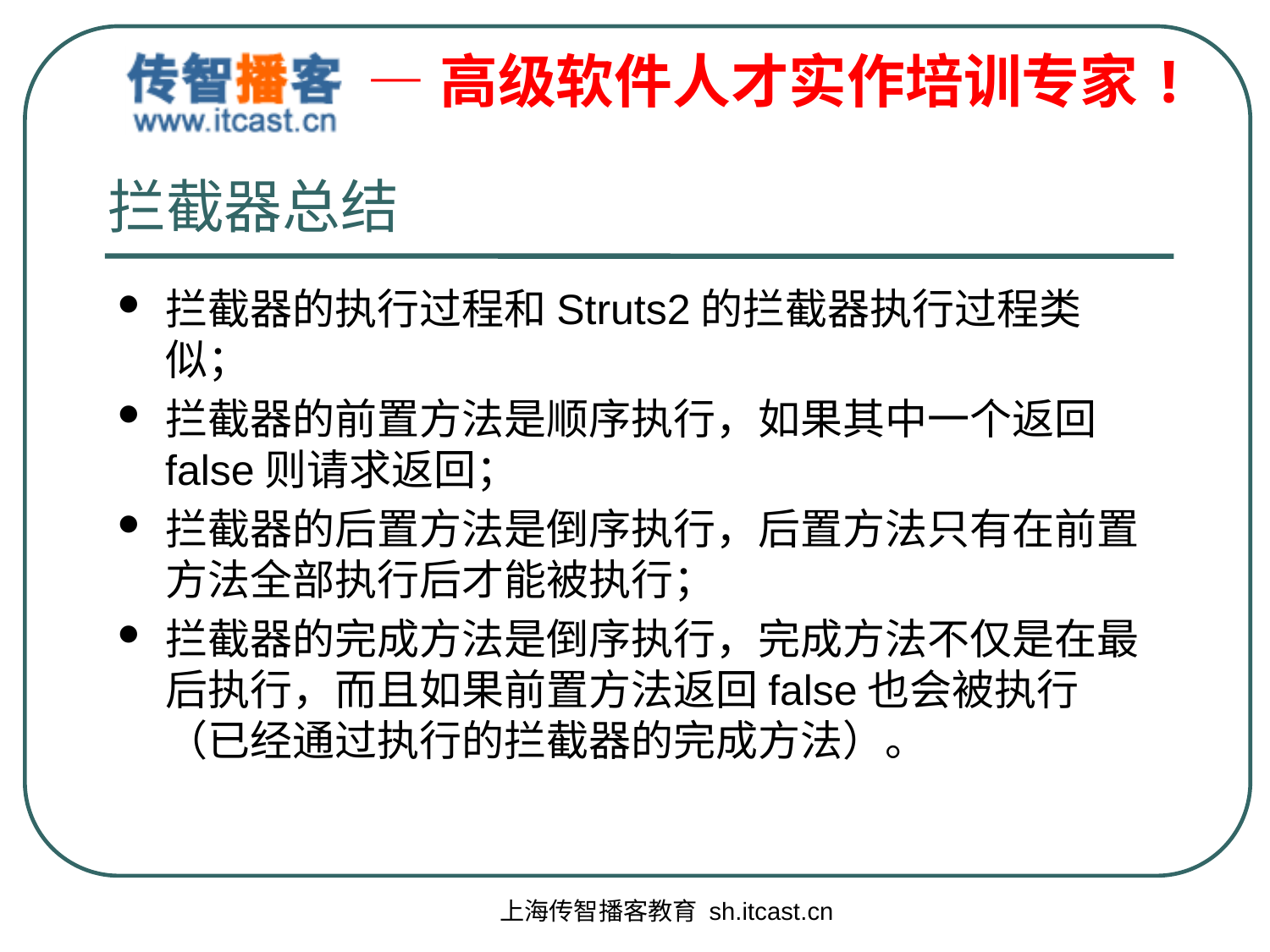

# 拦截器总结
拦截器的执行过程和Struts2的拦截器执行过程类似；
拦截器的前置方法是顺序执行，如果其中一个返回false则请求返回；
拦截器的后置方法是倒序执行，后置方法只有在前置方法全部执行后才能被执行；
拦截器的完成方法是倒序执行，完成方法不仅是在最后执行，而且如果前置方法返回false也会被执行（已经通过执行的拦截器的完成方法）。

上海传智播客教育 sh.itcast.cn